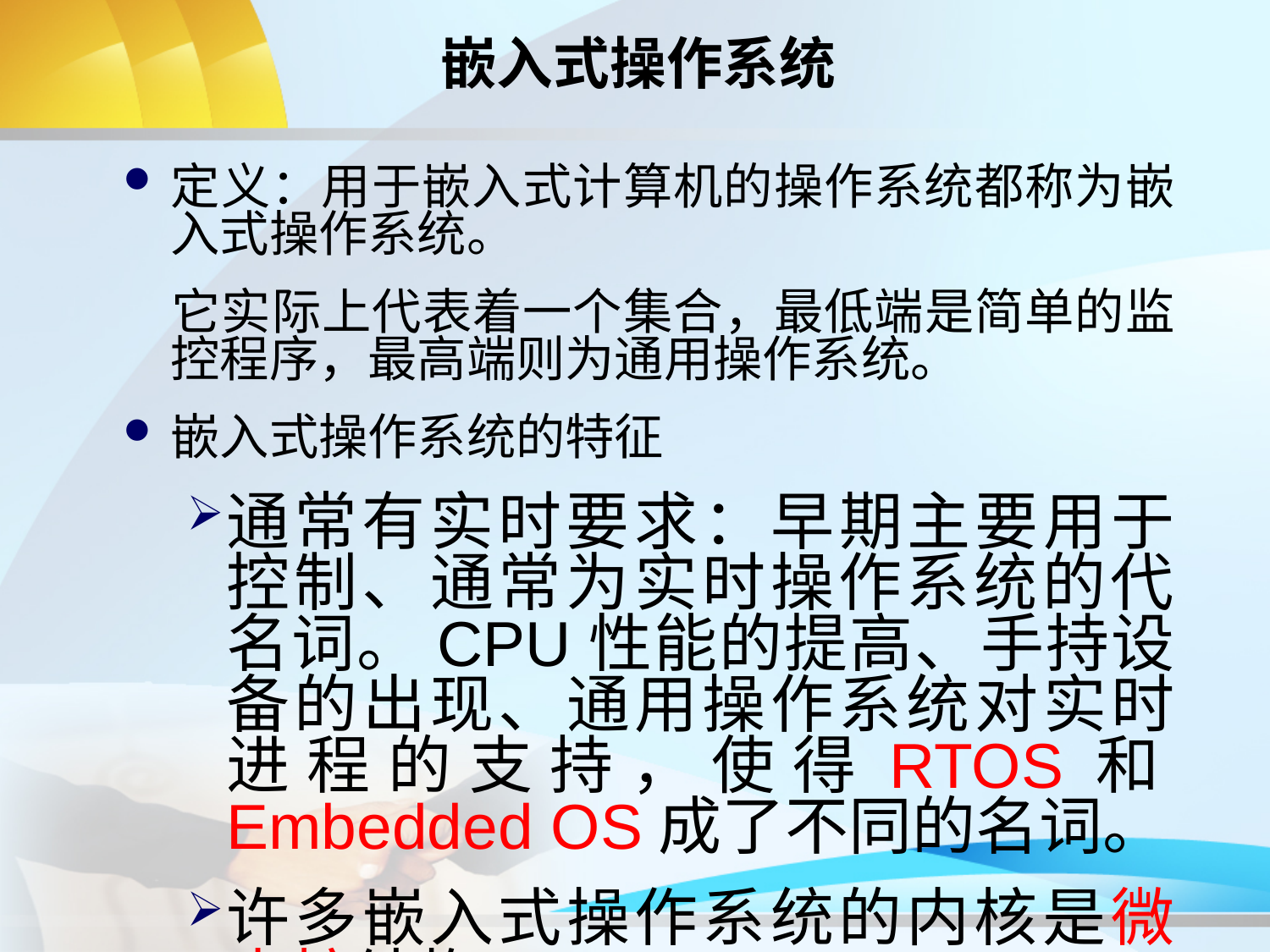

嵌入式操作系统
# 定义：用于嵌入式计算机的操作系统都称为嵌入式操作系统。
	它实际上代表着一个集合，最低端是简单的监控程序，最高端则为通用操作系统。
嵌入式操作系统的特征
通常有实时要求：早期主要用于控制、通常为实时操作系统的代名词。CPU性能的提高、手持设备的出现、通用操作系统对实时进程的支持，使得RTOS和Embedded OS成了不同的名词。
许多嵌入式操作系统的内核是微内核结构：